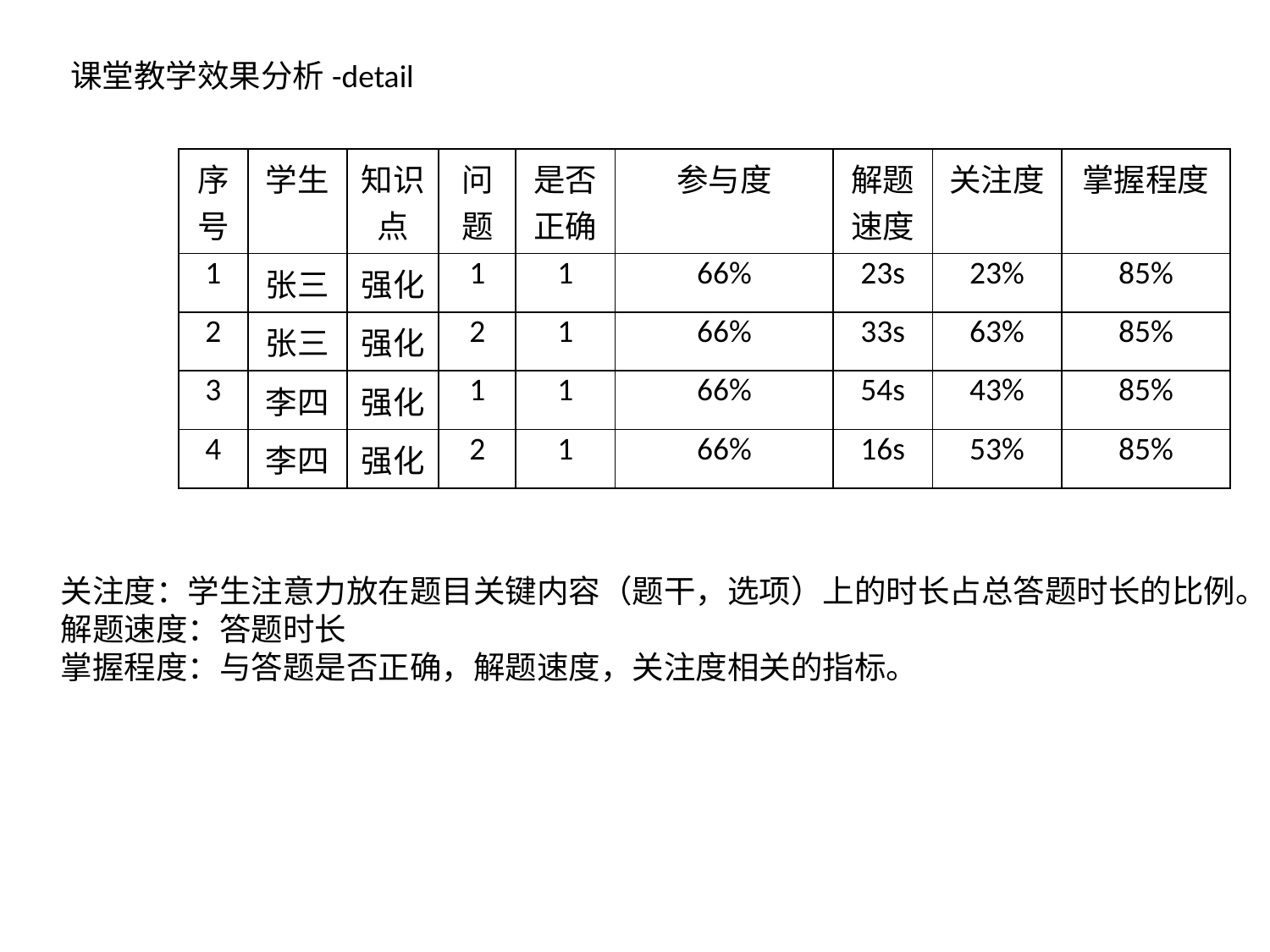

课堂教学效果分析-detail
| 序号 | 学生 | 知识点 | 问题 | 是否正确 | 参与度 | 解题速度 | 关注度 | 掌握程度 |
| --- | --- | --- | --- | --- | --- | --- | --- | --- |
| 1 | 张三 | 强化 | 1 | 1 | 66% | 23s | 23% | 85% |
| 2 | 张三 | 强化 | 2 | 1 | 66% | 33s | 63% | 85% |
| 3 | 李四 | 强化 | 1 | 1 | 66% | 54s | 43% | 85% |
| 4 | 李四 | 强化 | 2 | 1 | 66% | 16s | 53% | 85% |
关注度：学生注意力放在题目关键内容（题干，选项）上的时长占总答题时长的比例。
解题速度：答题时长
掌握程度：与答题是否正确，解题速度，关注度相关的指标。